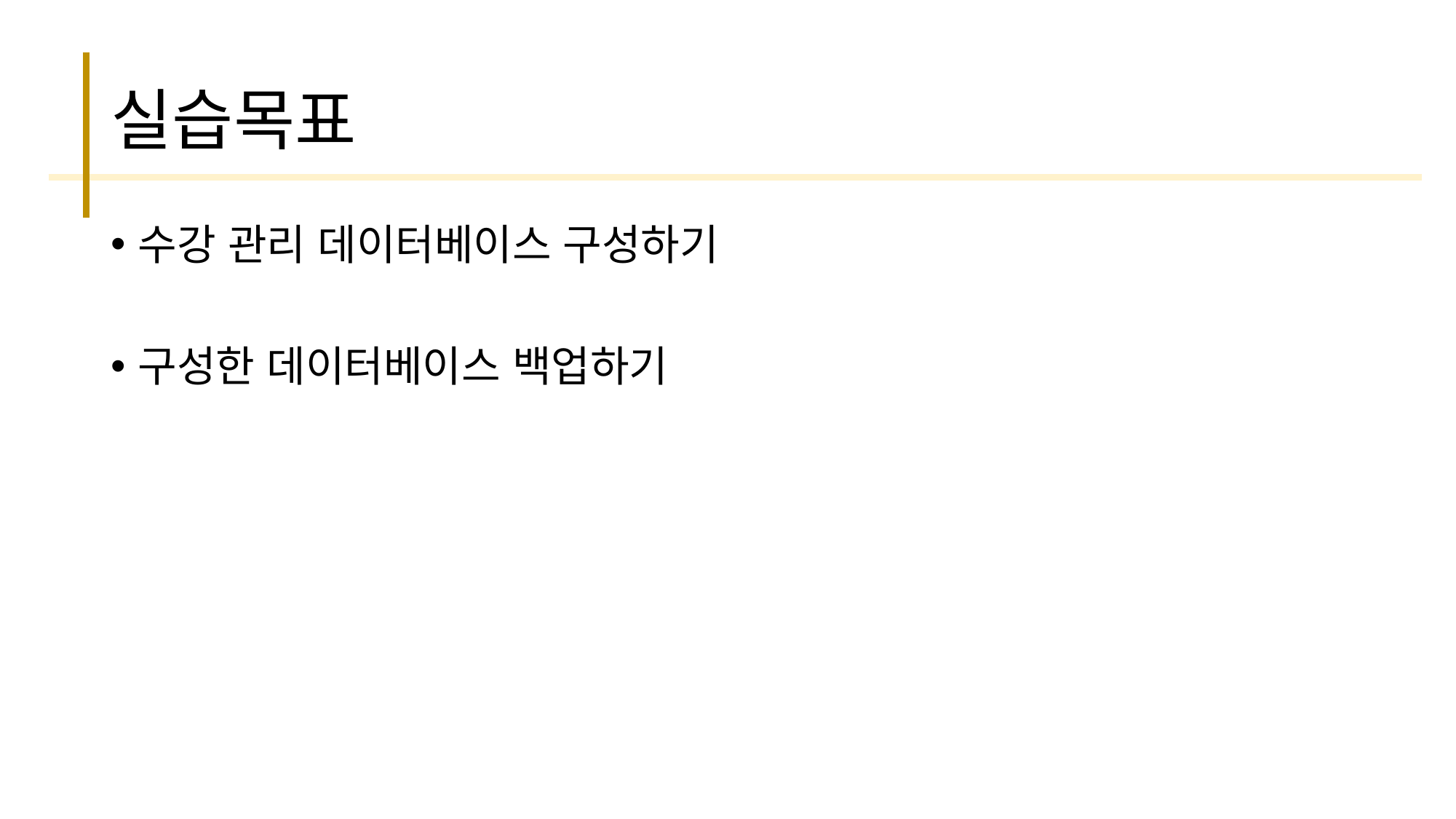

# 실습목표
수강 관리 데이터베이스 구성하기

구성한 데이터베이스 백업하기